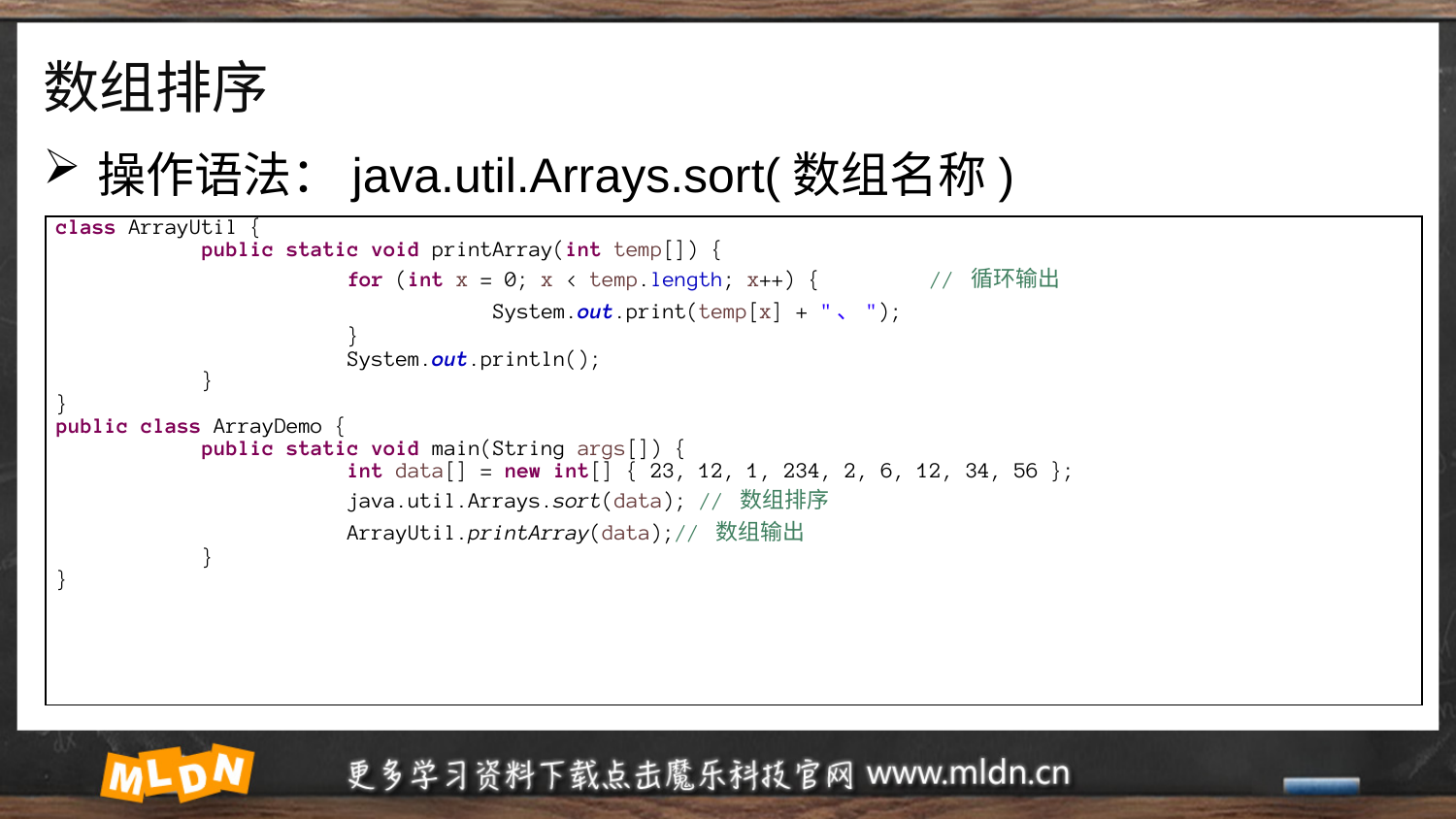

# 数组排序
操作语法：java.util.Arrays.sort(数组名称)
| class ArrayUtil { public static void printArray(int temp[]) { for (int x = 0; x < temp.length; x++) { // 循环输出 System.out.print(temp[x] + "、"); } System.out.println(); } } public class ArrayDemo { public static void main(String args[]) { int data[] = new int[] { 23, 12, 1, 234, 2, 6, 12, 34, 56 }; java.util.Arrays.sort(data); // 数组排序 ArrayUtil.printArray(data);// 数组输出 } } |
| --- |